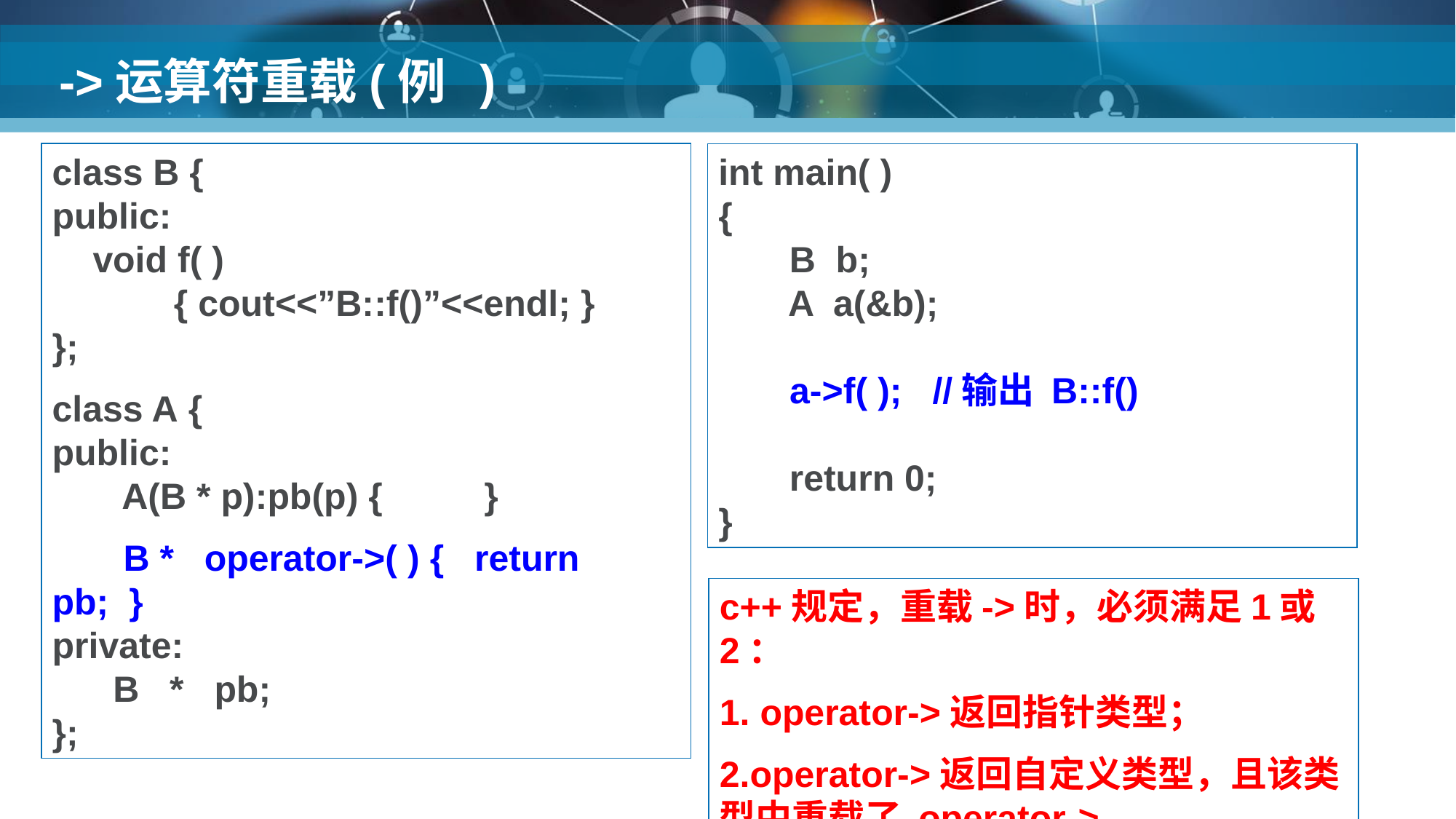

# ->运算符重载(例  )
class B {
public:
    void f( )
            { cout<<”B::f()”<<endl; }
};
class A {
public:
       A(B * p):pb(p) {          }
       B *   operator->( ) {   return pb;  }
private:
      B   *   pb;
};
int main( )
{
       B  b;
       A  a(&b);
       a->f( );   //输出 B::f()
       return 0;
}
c++规定，重载->时，必须满足1或2：
1. operator->返回指针类型；
2.operator->返回自定义类型，且该类型中重载了 operator->.
吉林大学计算机科学与技术学院